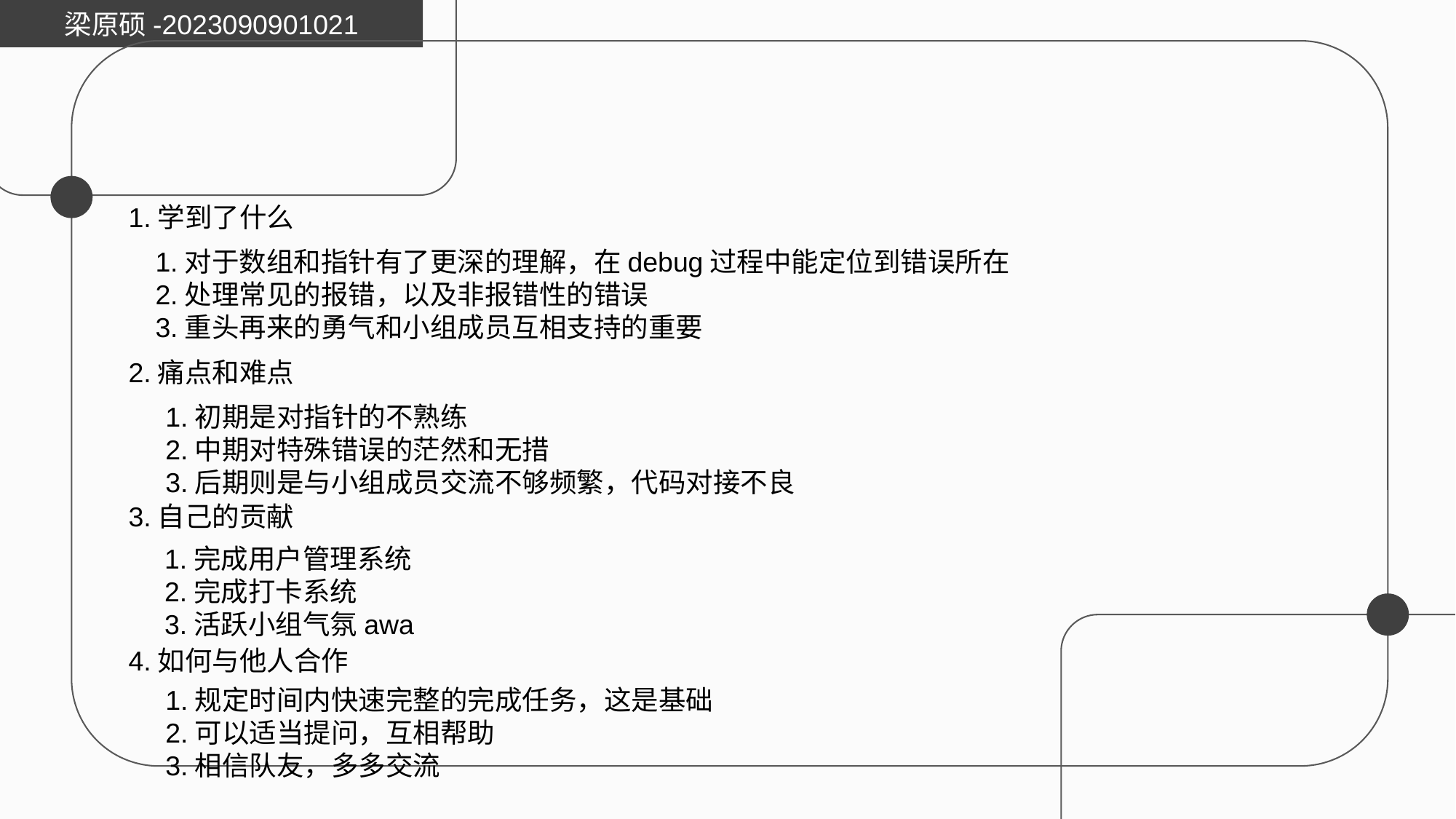

梁原硕-2023090901021

1.学到了什么
1.对于数组和指针有了更深的理解，在debug过程中能定位到错误所在
2.处理常见的报错，以及非报错性的错误
3.重头再来的勇气和小组成员互相支持的重要
2.痛点和难点
1.初期是对指针的不熟练
2.中期对特殊错误的茫然和无措
3.后期则是与小组成员交流不够频繁，代码对接不良
3.自己的贡献
1.完成用户管理系统
2.完成打卡系统
3.活跃小组气氛awa

4.如何与他人合作
1.规定时间内快速完整的完成任务，这是基础
2.可以适当提问，互相帮助
3.相信队友，多多交流